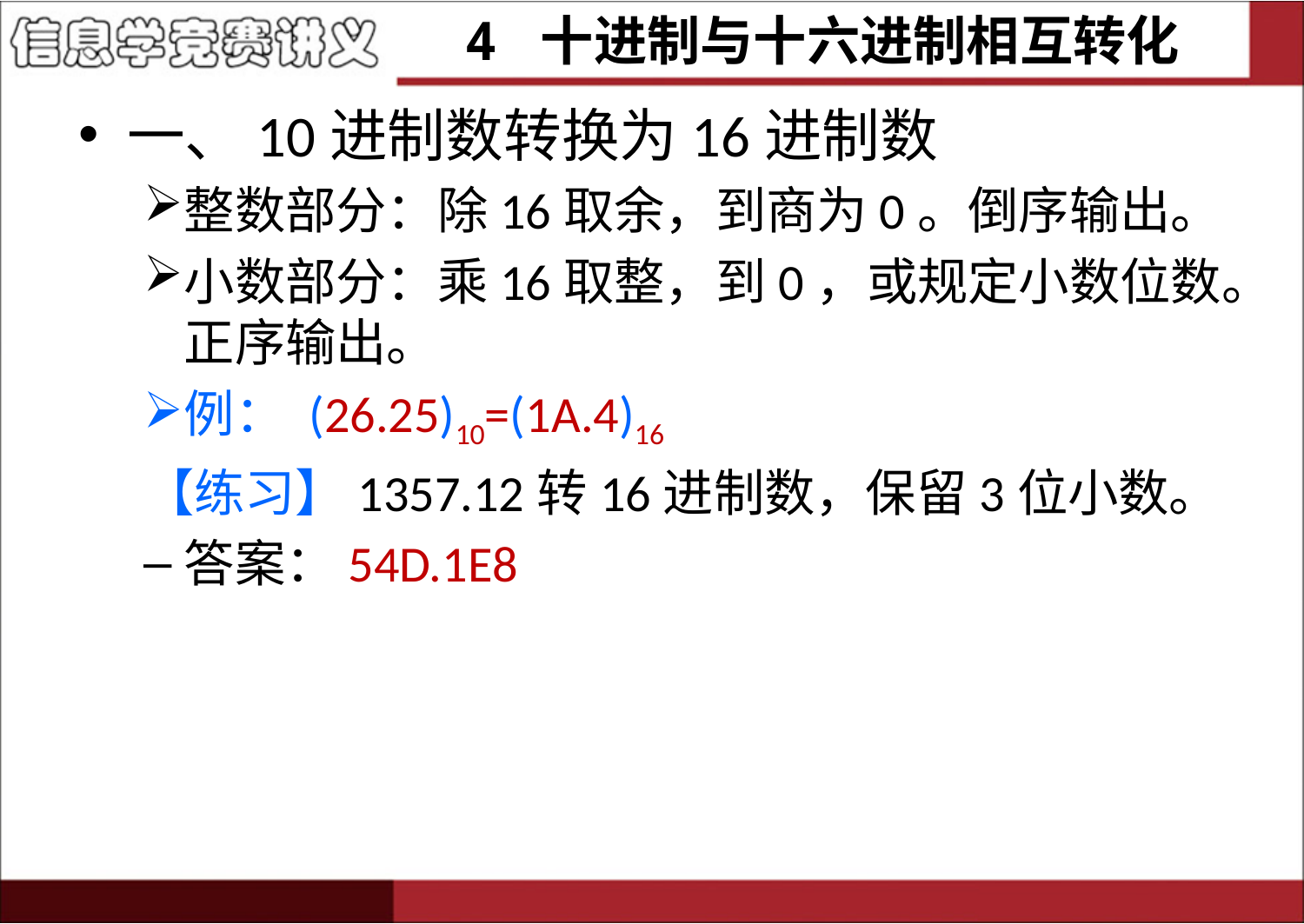

# 4 十进制与十六进制相互转化
一、10进制数转换为16进制数
整数部分：除16取余，到商为0。倒序输出。
小数部分：乘16取整，到0，或规定小数位数。正序输出。
例： (26.25)10=(1A.4)16
【练习】1357.12转16进制数，保留3位小数。
答案：54D.1E8